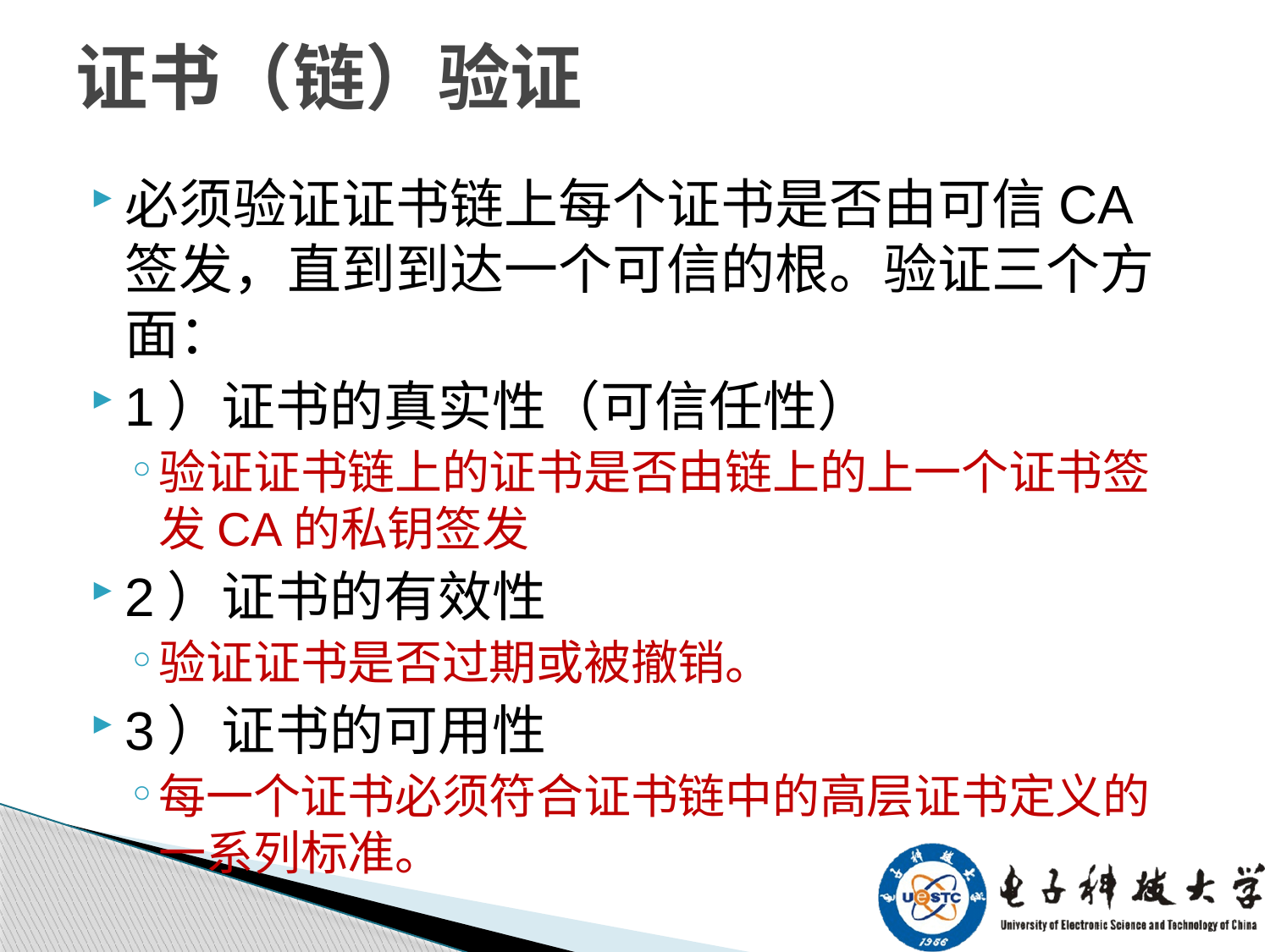

# 证书（链）验证
必须验证证书链上每个证书是否由可信CA签发，直到到达一个可信的根。验证三个方面：
1）证书的真实性（可信任性）
验证证书链上的证书是否由链上的上一个证书签发CA的私钥签发
2）证书的有效性
验证证书是否过期或被撤销。
3）证书的可用性
每一个证书必须符合证书链中的高层证书定义的一系列标准。